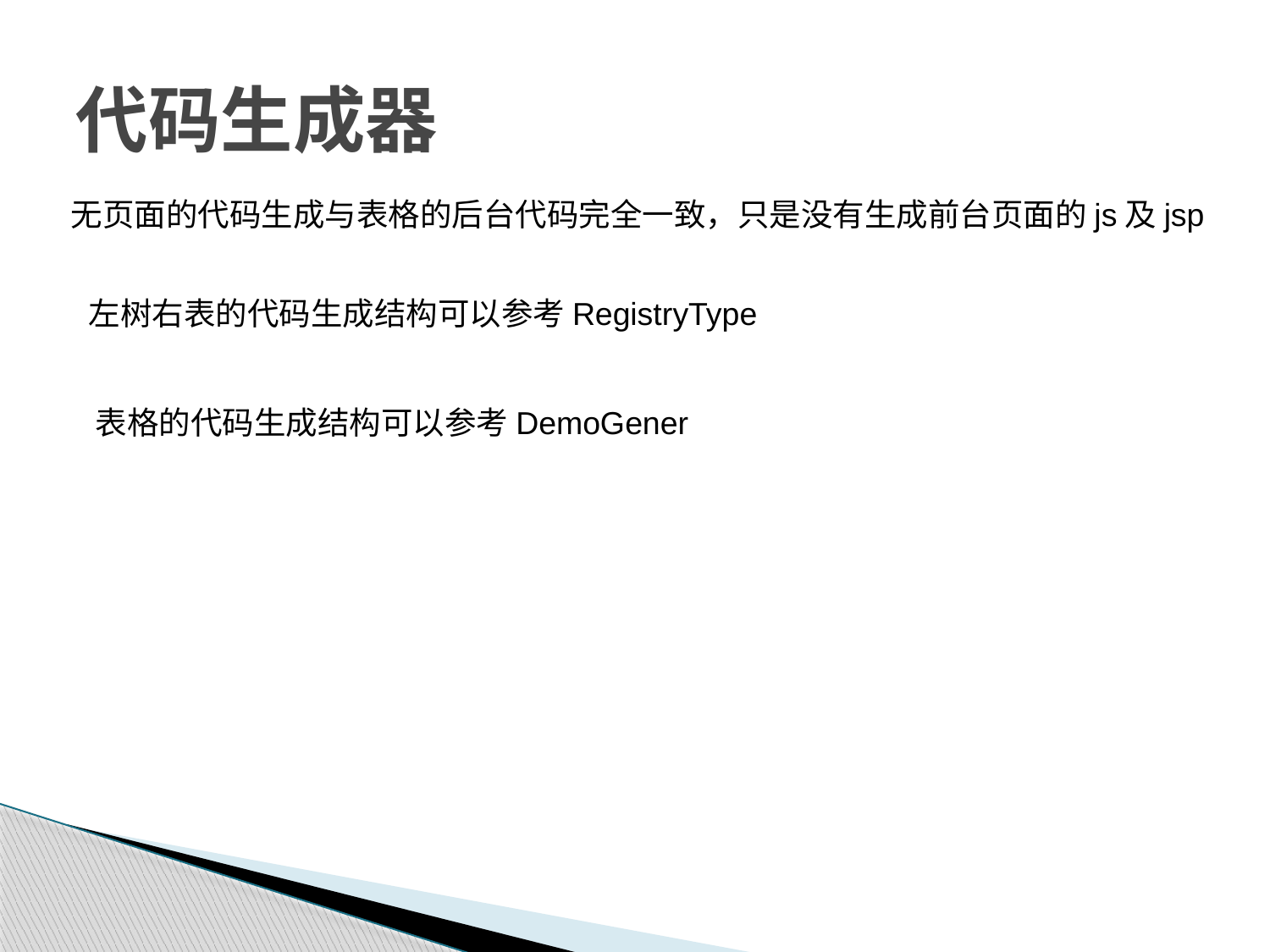

# 代码生成器
无页面的代码生成与表格的后台代码完全一致，只是没有生成前台页面的js及jsp
左树右表的代码生成结构可以参考RegistryType
表格的代码生成结构可以参考DemoGener